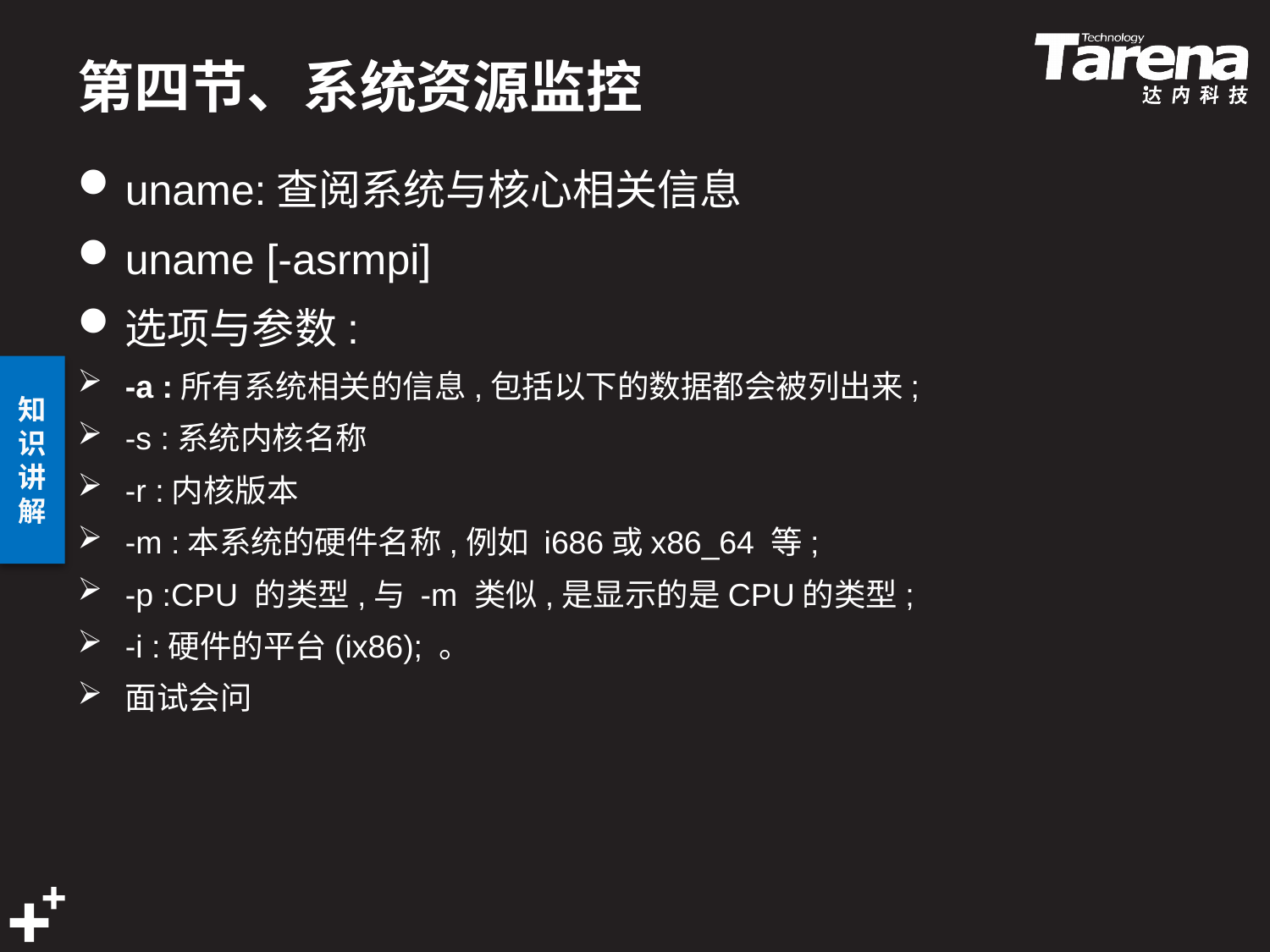

# 第四节、系统资源监控
uname:查阅系统与核心相关信息
uname [-asrmpi]
选项与参数:
-a :所有系统相关的信息,包括以下的数据都会被列出来;
-s :系统内核名称
-r :内核版本
-m :本系统的硬件名称,例如 i686或x86_64 等;
-p :CPU 的类型,与 -m 类似,是显示的是CPU的类型;
-i :硬件的平台(ix86); 。
面试会问
